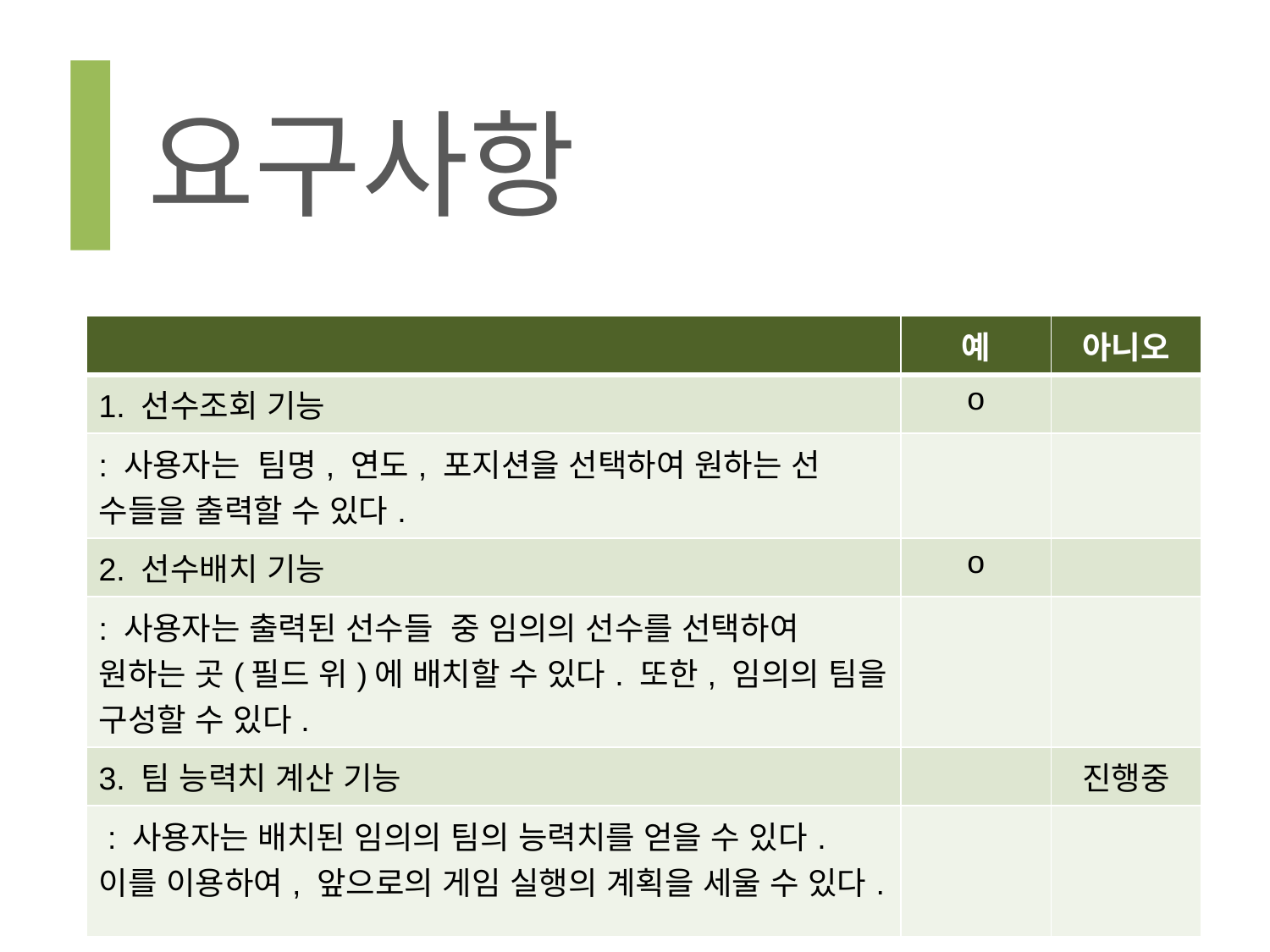

# 요구사항

|  | 예 | 아니오 |
| --- | --- | --- |
| 1. 선수조회 기능 | o |  |
| : 사용자는 팀명, 연도, 포지션을 선택하여 원하는 선 수들을 출력할 수 있다. |  |  |
| 2. 선수배치 기능 | o |  |
| : 사용자는 출력된 선수들 중 임의의 선수를 선택하여 원하는 곳(필드 위)에 배치할 수 있다. 또한, 임의의 팀을 구성할 수 있다. |  |  |
| 3. 팀 능력치 계산 기능 |  | 진행중 |
| : 사용자는 배치된 임의의 팀의 능력치를 얻을 수 있다. 이를 이용하여, 앞으로의 게임 실행의 계획을 세울 수 있다. |  |  |